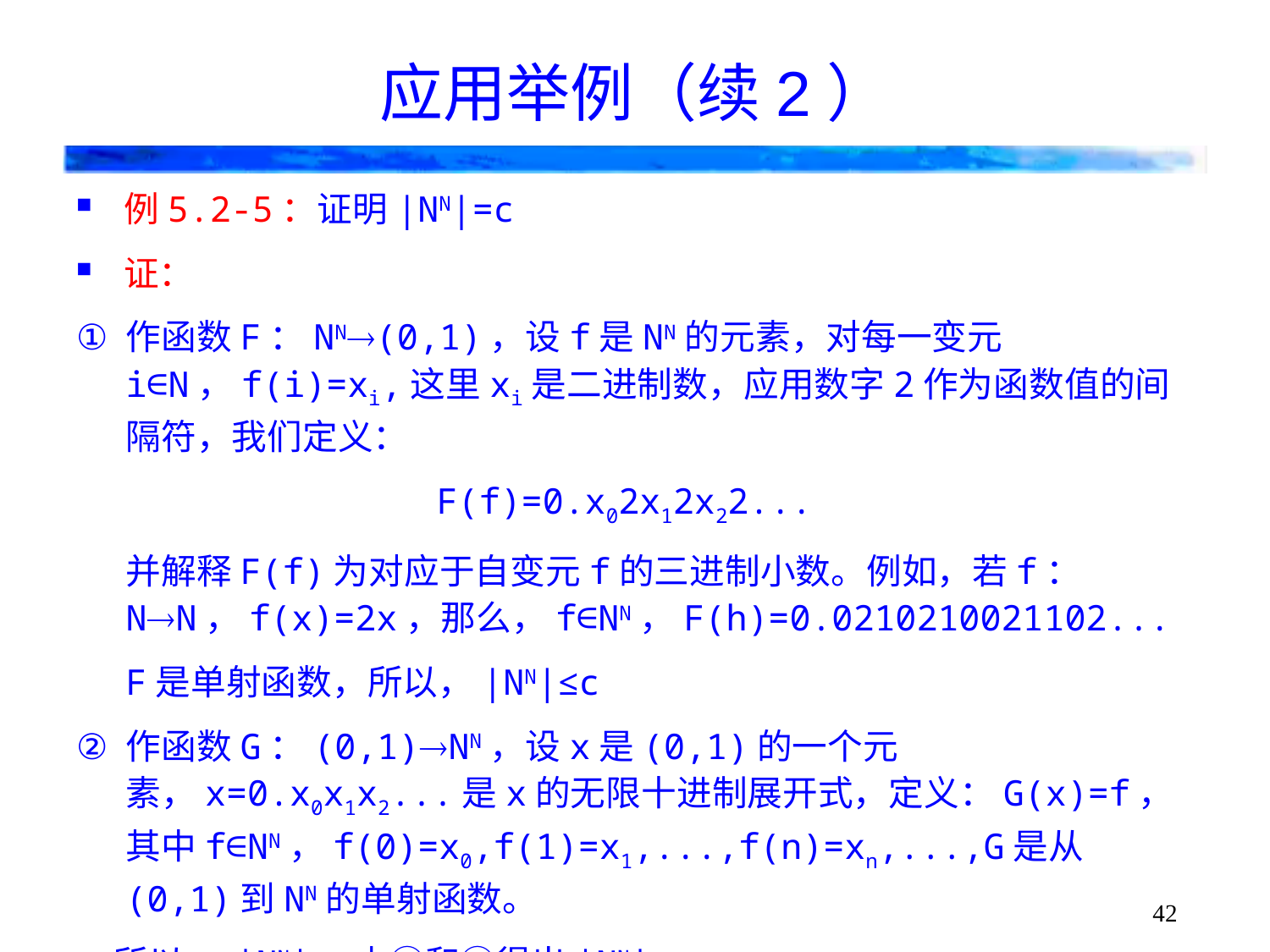

# 应用举例（续2）
例5.2-5：证明|NN|=c
证：
作函数F：NN→(0,1)，设f是NN的元素，对每一变元i∈N，f(i)=xi,这里xi是二进制数，应用数字2作为函数值的间隔符，我们定义：
F(f)=0.x02x12x22...
并解释F(f)为对应于自变元f的三进制小数。例如，若f：N→N，f(x)=2x，那么，f∈NN，F(h)=0.0210210021102...
F是单射函数，所以，|NN|≤c
作函数G：(0,1)→NN，设x是(0,1)的一个元素，x=0.x0x1x2...是x的无限十进制展开式，定义：G(x)=f，其中f∈NN，f(0)=x0,f(1)=x1,...,f(n)=xn,...,G是从(0,1)到NN的单射函数。
所以c≤|NN|，由①和②得出|NN|=c
42